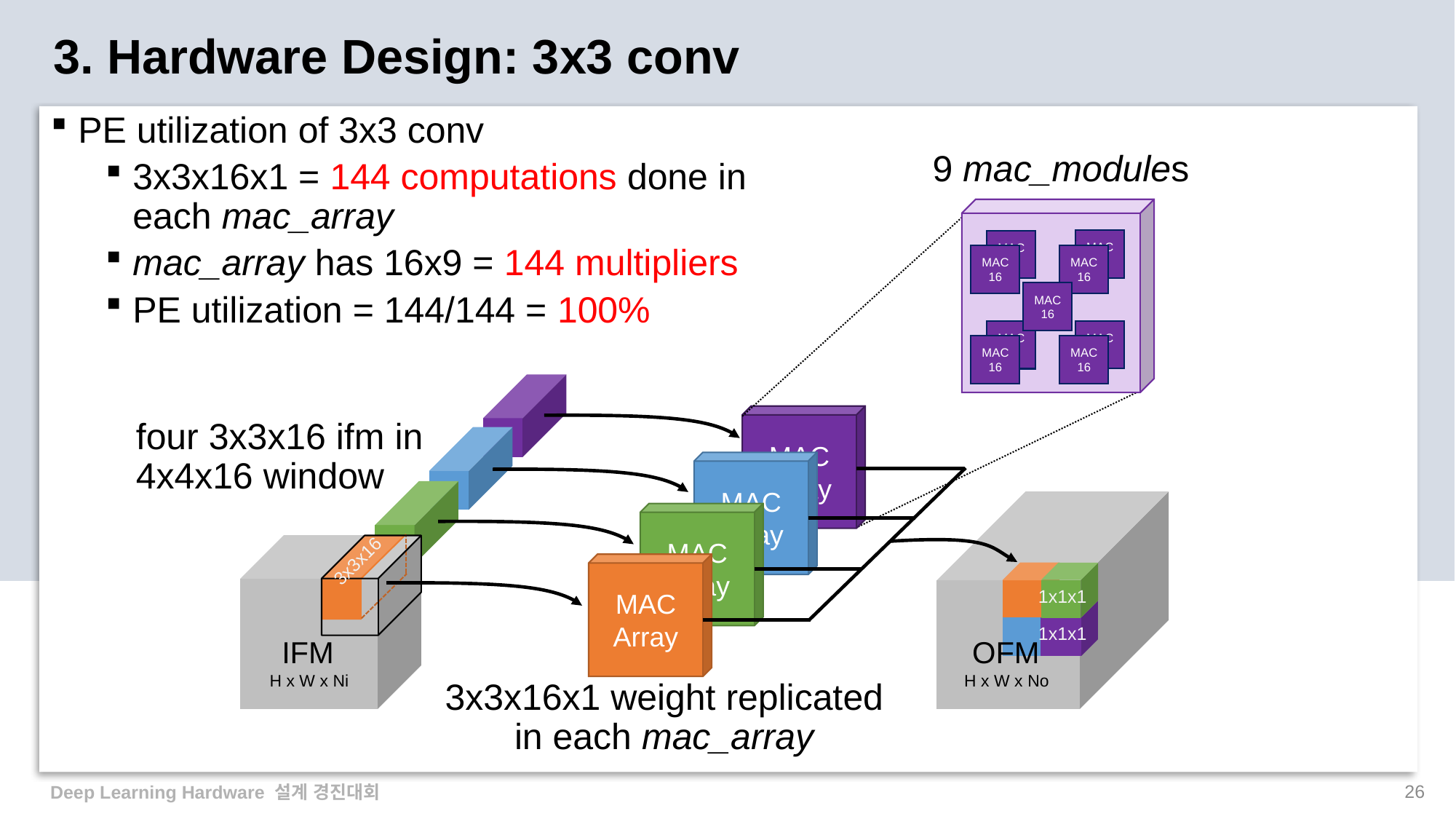

3. Hardware Design: 3x3 conv
PE utilization of 3x3 conv
3x3x16x1 = 144 computations done in each mac_array
mac_array has 16x9 = 144 multipliers
PE utilization = 144/144 = 100%

9 mac_modules

MAC16
MAC16
MAC16
MAC16
MAC16
MAC16
MAC16
MAC16
MAC16

MAC
Array
four 3x3x16 ifm in 4x4x16 window

MAC
Array

MAC
Array

3x3x16
MAC
Array

1x1x1

1x1x1
OFM
IFM
H x W x Ni
H x W x No
3x3x16x1 weight replicated in each mac_array
26
Deep Learning Hardware 설계 경진대회